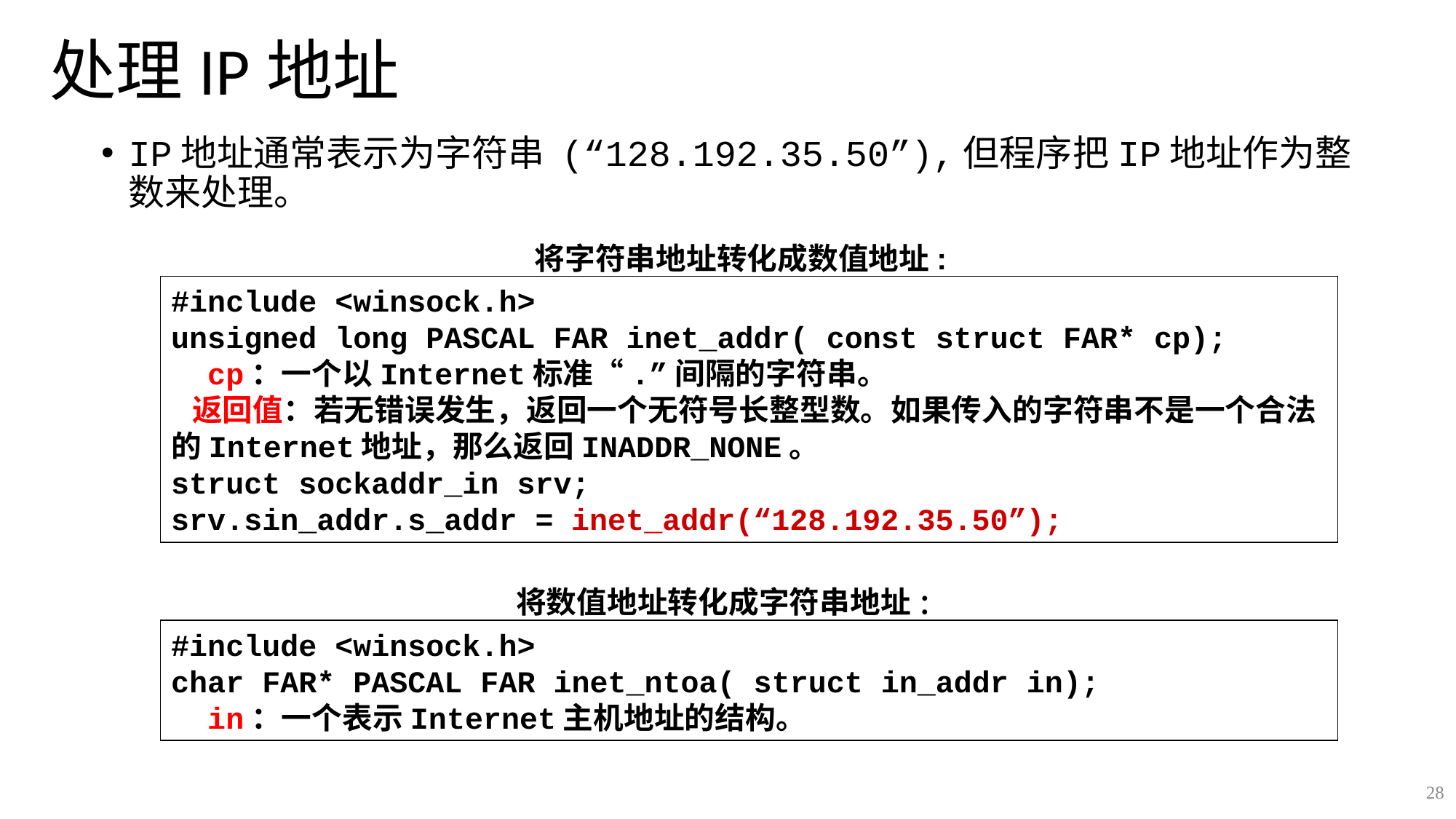

# 处理IP地址
IP地址通常表示为字符串 (“128.192.35.50”),但程序把IP地址作为整数来处理。
将字符串地址转化成数值地址:
#include <winsock.h>
unsigned long PASCAL FAR inet_addr( const struct FAR* cp);
  cp：一个以Internet标准“.”间隔的字符串。
  返回值：若无错误发生，返回一个无符号长整型数。如果传入的字符串不是一个合法的Internet地址，那么返回INADDR_NONE。
struct sockaddr_in srv;
srv.sin_addr.s_addr = inet_addr(“128.192.35.50”);
将数值地址转化成字符串地址:
#include <winsock.h>
char FAR* PASCAL FAR inet_ntoa( struct in_addr in);
  in：一个表示Internet主机地址的结构。
28